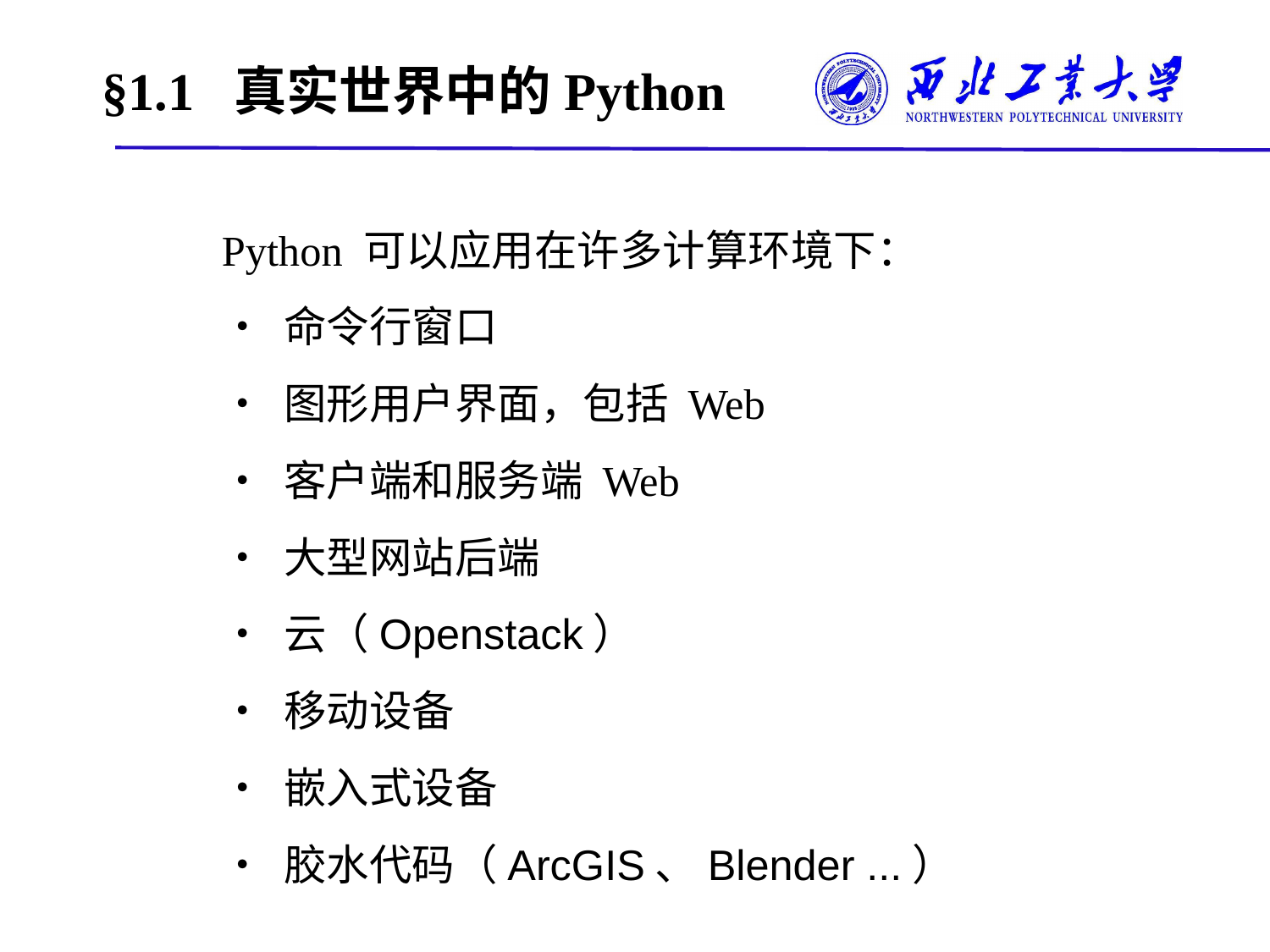

# §1.1  真实世界中的Python
Python 可以应用在许多计算环境下：
• 命令行窗口
• 图形用户界面，包括 Web
• 客户端和服务端 Web
• 大型网站后端
• 云（Openstack）
• 移动设备
• 嵌入式设备
• 胶水代码（ArcGIS、Blender ...）